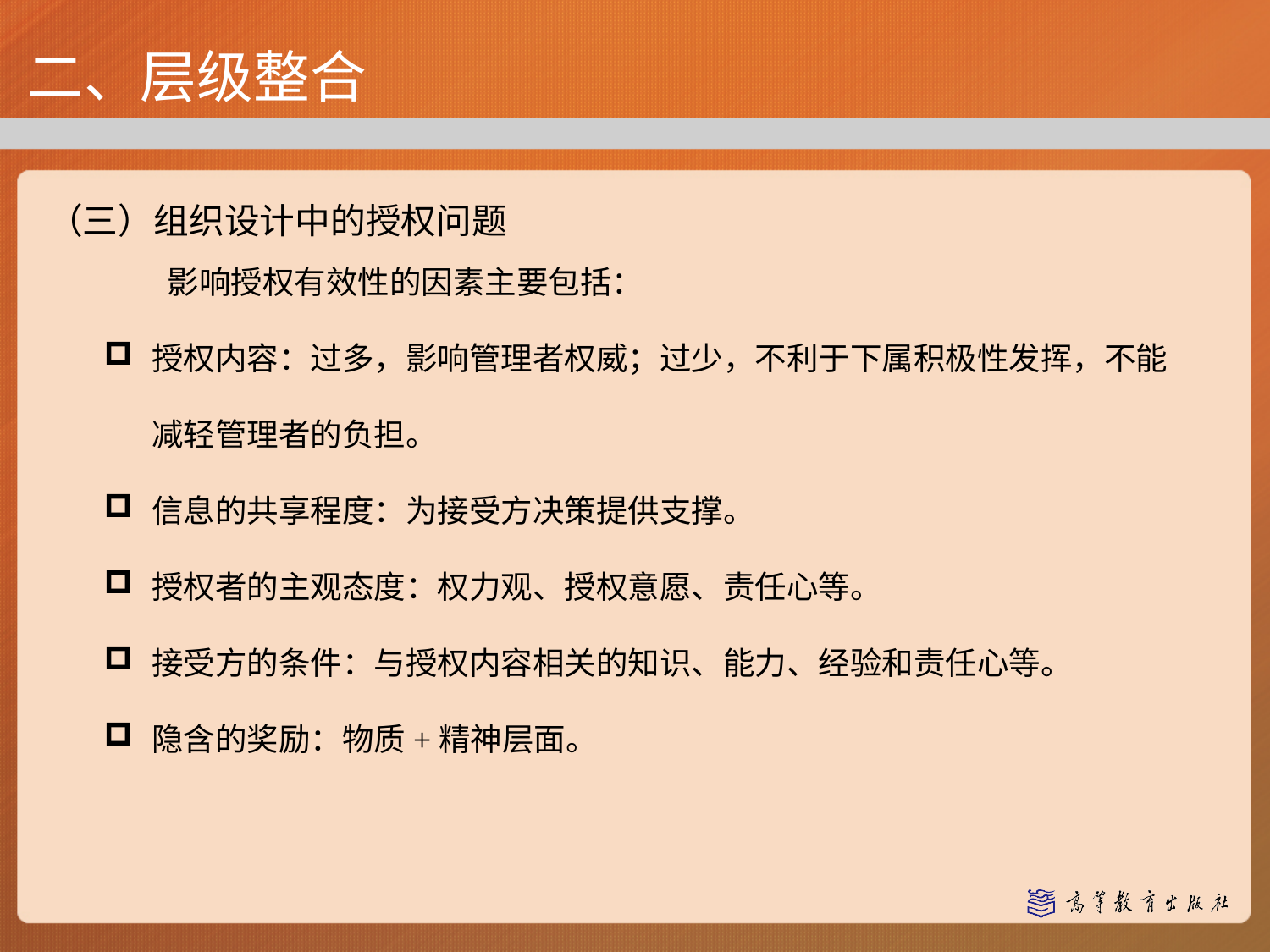

二、层级整合
（三）组织设计中的授权问题
影响授权有效性的因素主要包括：
授权内容：过多，影响管理者权威；过少，不利于下属积极性发挥，不能减轻管理者的负担。
信息的共享程度：为接受方决策提供支撑。
授权者的主观态度：权力观、授权意愿、责任心等。
接受方的条件：与授权内容相关的知识、能力、经验和责任心等。
隐含的奖励：物质+精神层面。